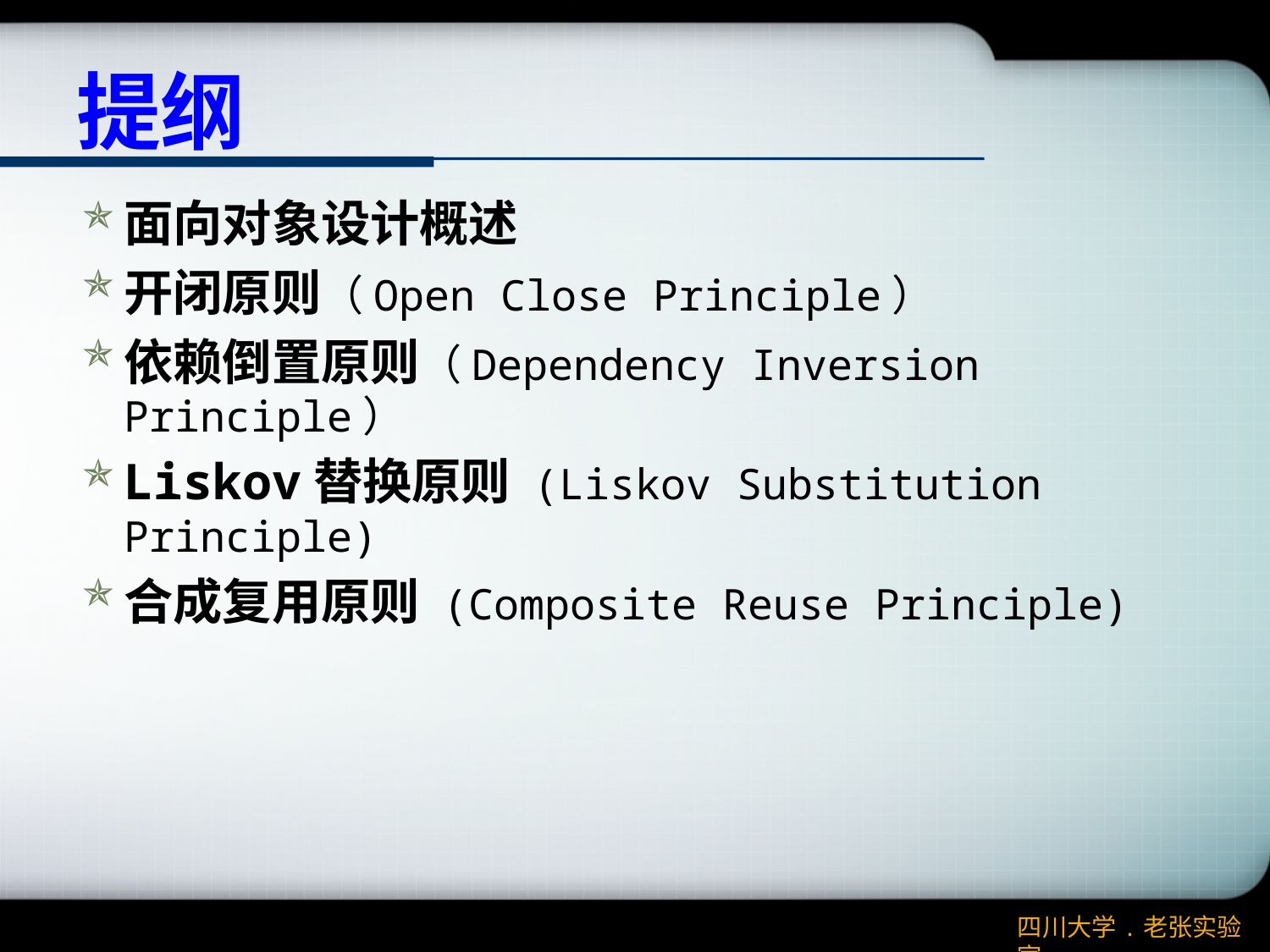

# 提纲
面向对象设计概述
开闭原则（Open Close Principle）
依赖倒置原则（Dependency Inversion Principle）
Liskov替换原则 (Liskov Substitution Principle)
合成复用原则 (Composite Reuse Principle)